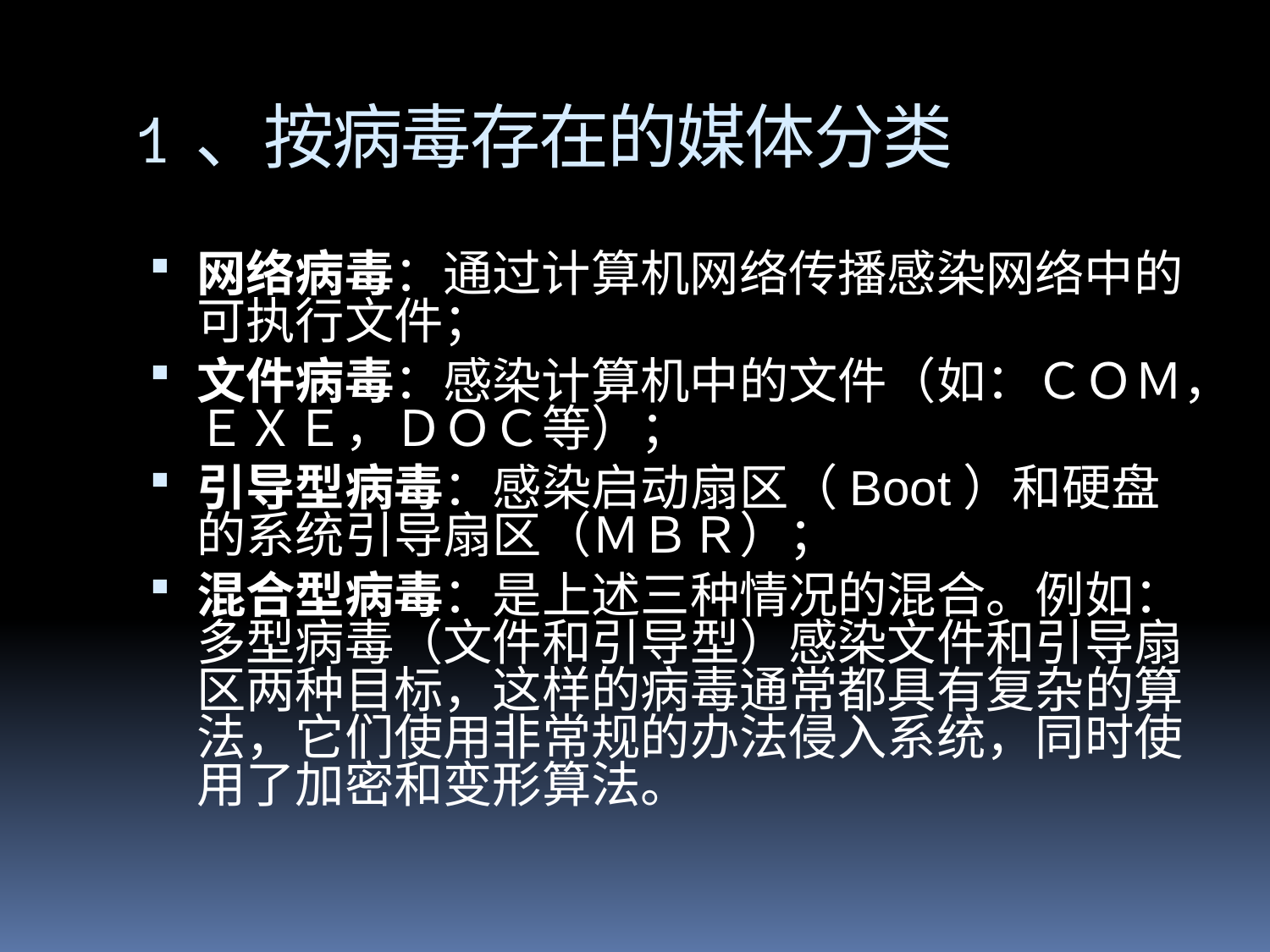

# 1、按病毒存在的媒体分类
网络病毒：通过计算机网络传播感染网络中的可执行文件；
文件病毒：感染计算机中的文件（如：ＣＯＭ，ＥＸＥ，ＤＯＣ等）；
引导型病毒：感染启动扇区（Boot）和硬盘的系统引导扇区（ＭＢＲ）；
混合型病毒：是上述三种情况的混合。例如：多型病毒（文件和引导型）感染文件和引导扇区两种目标，这样的病毒通常都具有复杂的算法，它们使用非常规的办法侵入系统，同时使用了加密和变形算法。